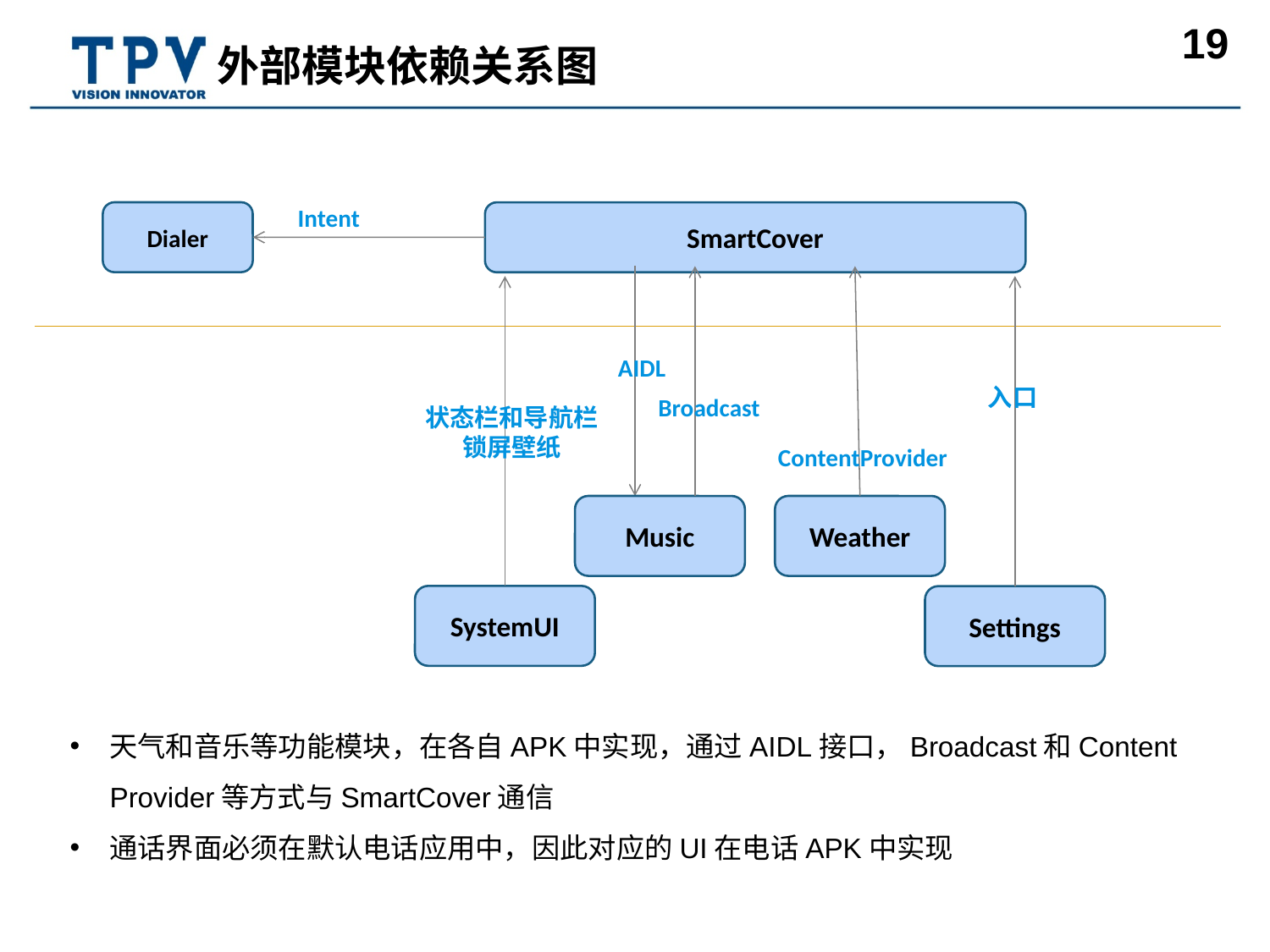

外部模块依赖关系图
Intent
Dialer
SmartCover
AIDL
入口
Broadcast
状态栏和导航栏
锁屏壁纸
ContentProvider
Music
Weather
SystemUI
Settings
天气和音乐等功能模块，在各自APK中实现，通过AIDL接口，Broadcast和Content Provider等方式与SmartCover通信
通话界面必须在默认电话应用中，因此对应的UI在电话APK中实现